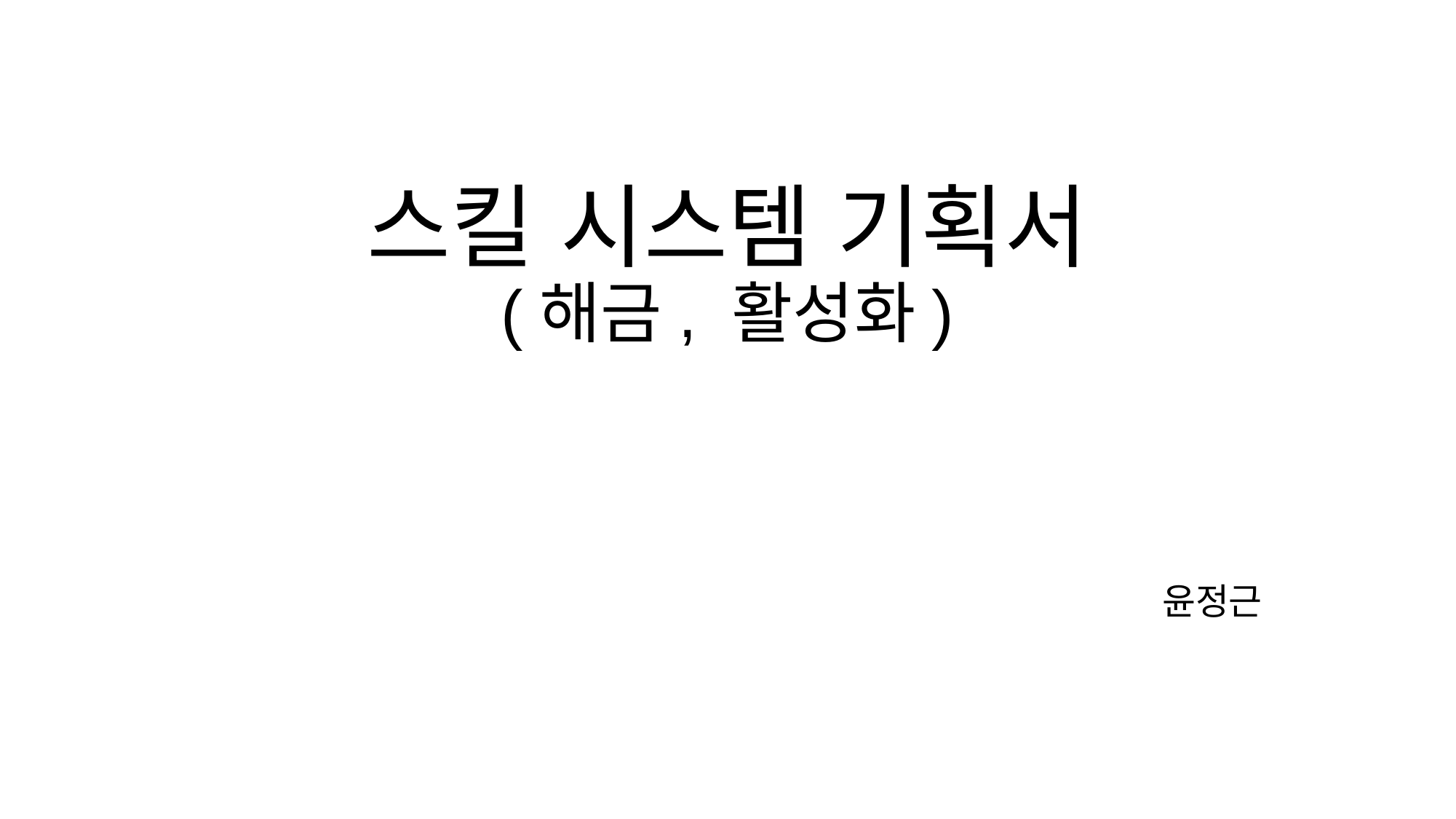

# 스킬 시스템 기획서 (해금, 활성화)
윤정근